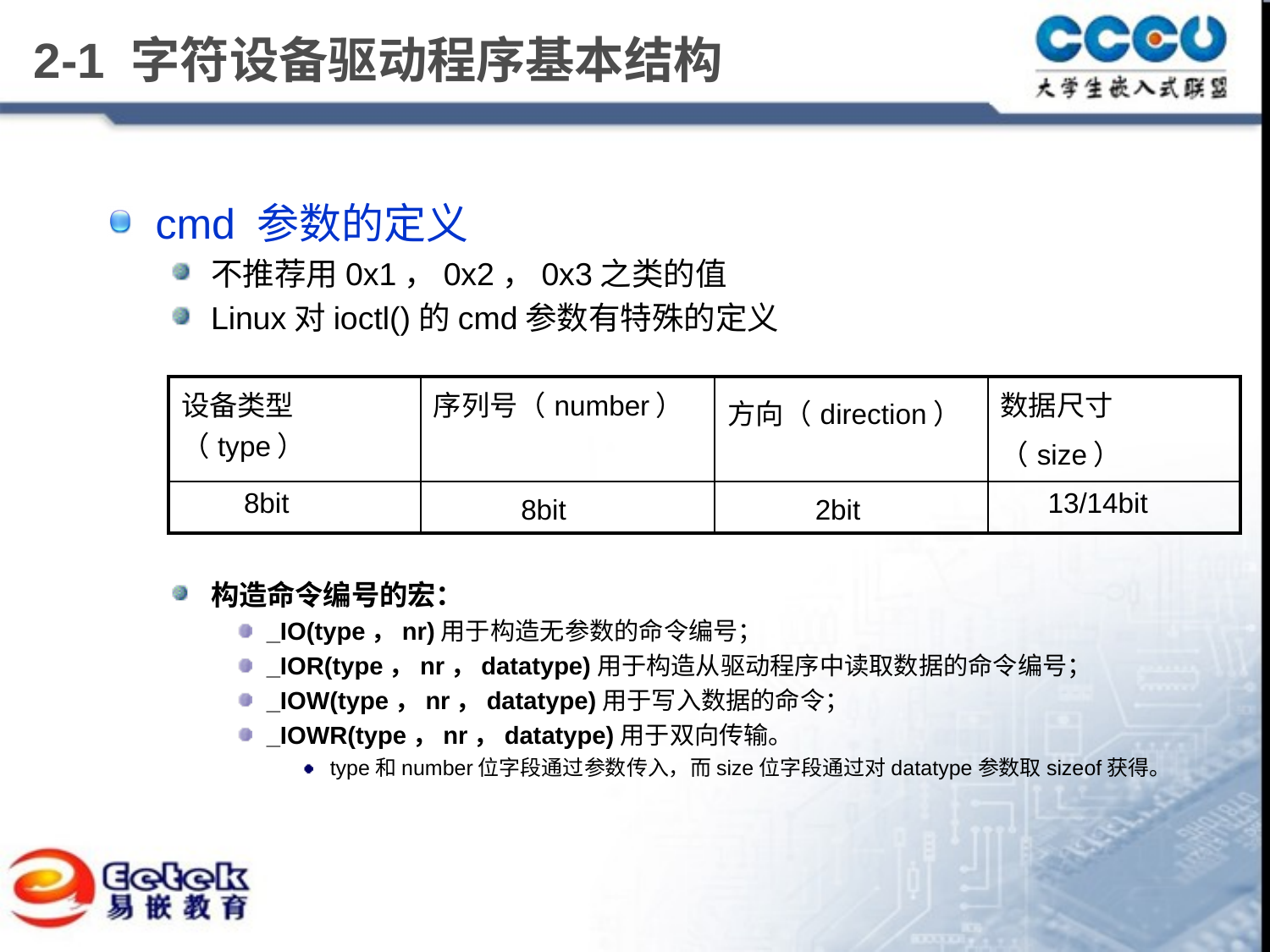

# 2-1 字符设备驱动程序基本结构
cmd 参数的定义
不推荐用0x1，0x2，0x3之类的值
Linux对ioctl()的cmd参数有特殊的定义

构造命令编号的宏：
_IO(type，nr)用于构造无参数的命令编号；
_IOR(type，nr，datatype)用于构造从驱动程序中读取数据的命令编号；
_IOW(type，nr，datatype)用于写入数据的命令；
_IOWR(type，nr，datatype)用于双向传输。
type和number位字段通过参数传入，而size位字段通过对datatype参数取sizeof获得。

| 设备类型（type） | 序列号（number） | 方向（direction） | 数据尺寸（size） |
| --- | --- | --- | --- |
| 8bit | 8bit | 2bit | 13/14bit |